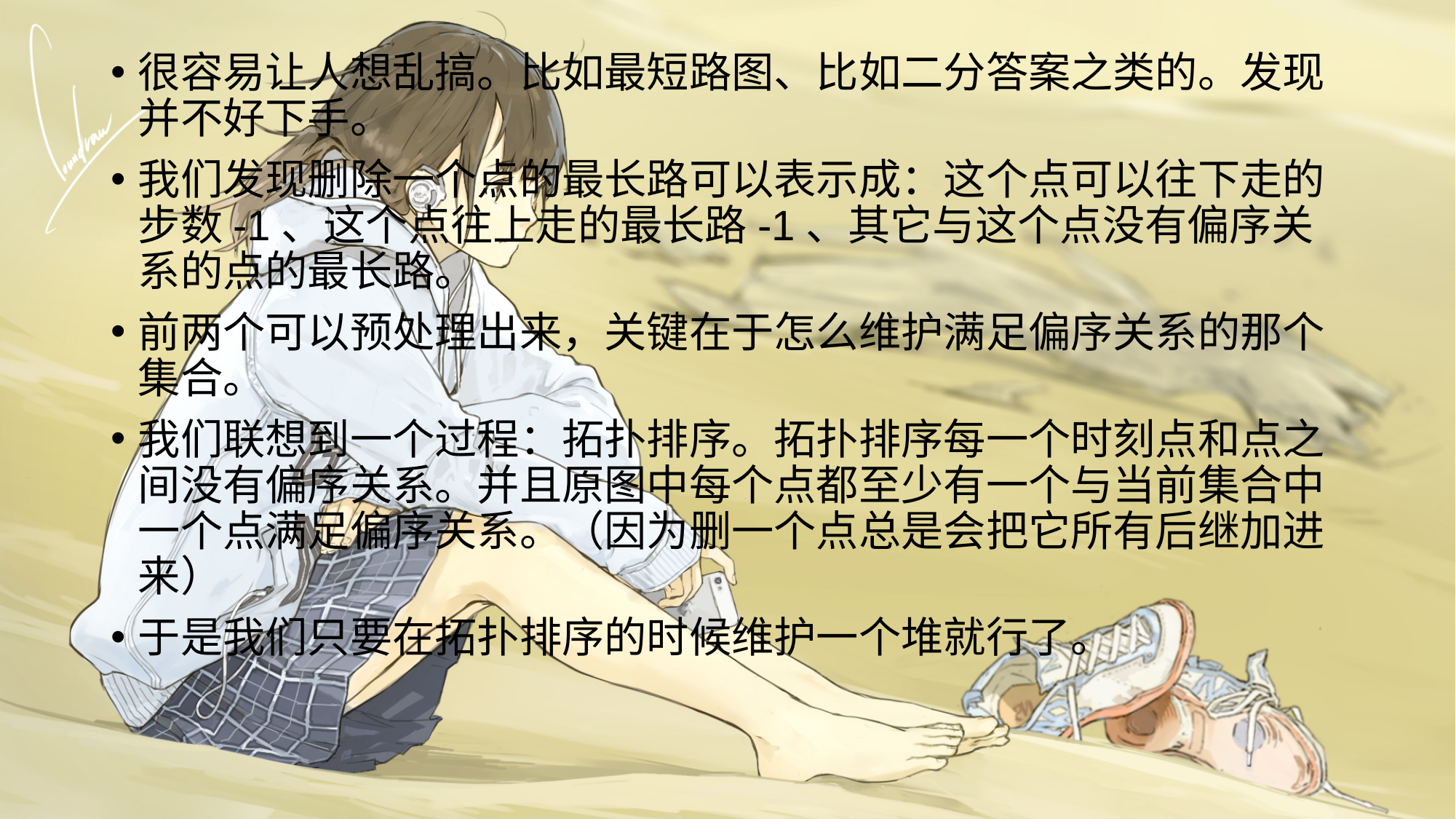

很容易让人想乱搞。比如最短路图、比如二分答案之类的。发现并不好下手。
我们发现删除一个点的最长路可以表示成：这个点可以往下走的步数-1、这个点往上走的最长路-1、其它与这个点没有偏序关系的点的最长路。
前两个可以预处理出来，关键在于怎么维护满足偏序关系的那个集合。
我们联想到一个过程：拓扑排序。拓扑排序每一个时刻点和点之间没有偏序关系。并且原图中每个点都至少有一个与当前集合中一个点满足偏序关系。（因为删一个点总是会把它所有后继加进来）
于是我们只要在拓扑排序的时候维护一个堆就行了。